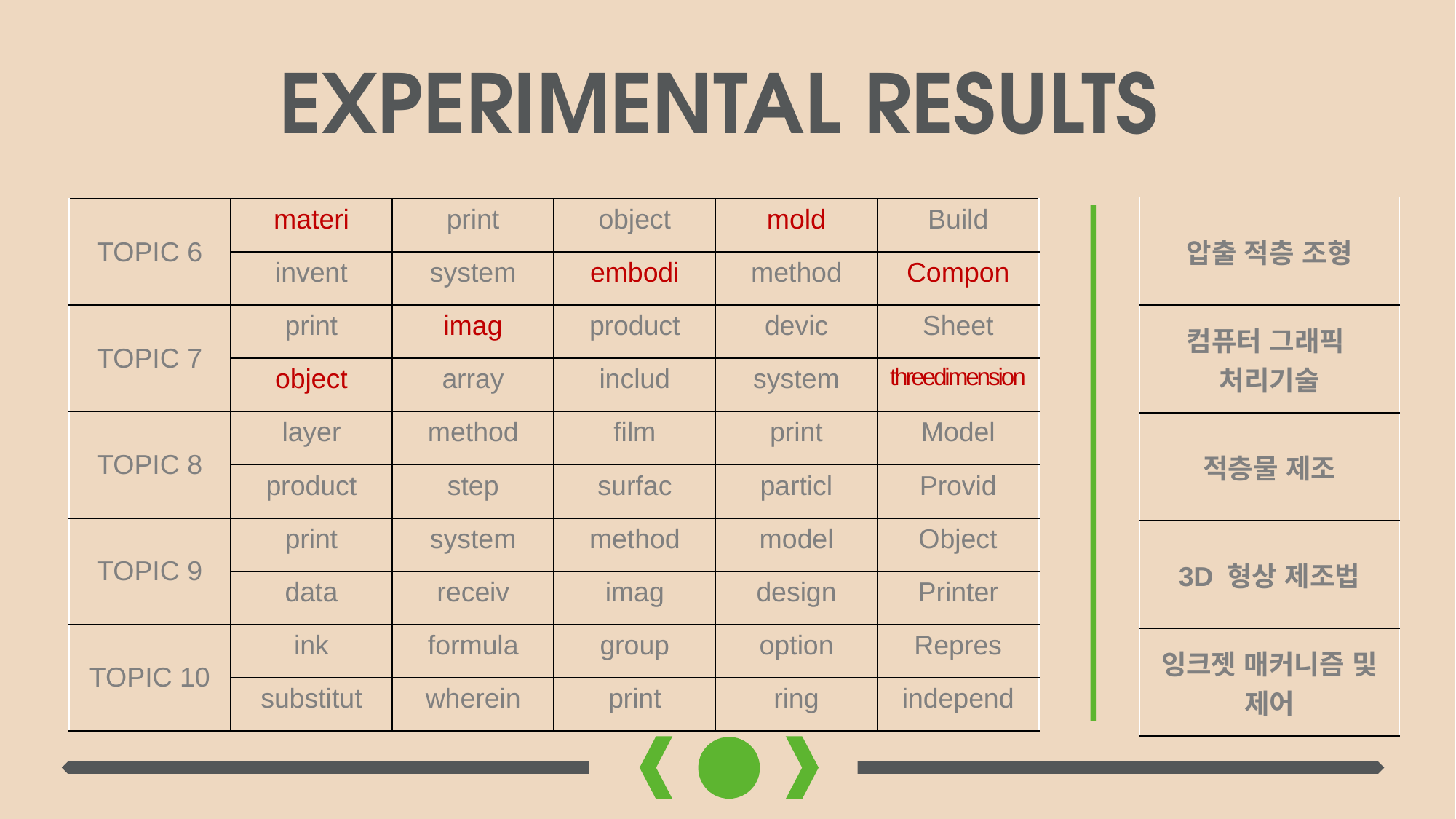

EXPERIMENTAL RESULTS
| 압출 적층 조형 |
| --- |
| 컴퓨터 그래픽 처리기술 |
| 적층물 제조 |
| 3D 형상 제조법 |
| 잉크젯 매커니즘 및 제어 |
| TOPIC 6 | materi | print | object | mold | Build |
| --- | --- | --- | --- | --- | --- |
|  | invent | system | embodi | method | Compon |
| TOPIC 7 | print | imag | product | devic | Sheet |
|  | object | array | includ | system | threedimension |
| TOPIC 8 | layer | method | film | print | Model |
|  | product | step | surfac | particl | Provid |
| TOPIC 9 | print | system | method | model | Object |
|  | data | receiv | imag | design | Printer |
| TOPIC 10 | ink | formula | group | option | Repres |
|  | substitut | wherein | print | ring | independ |